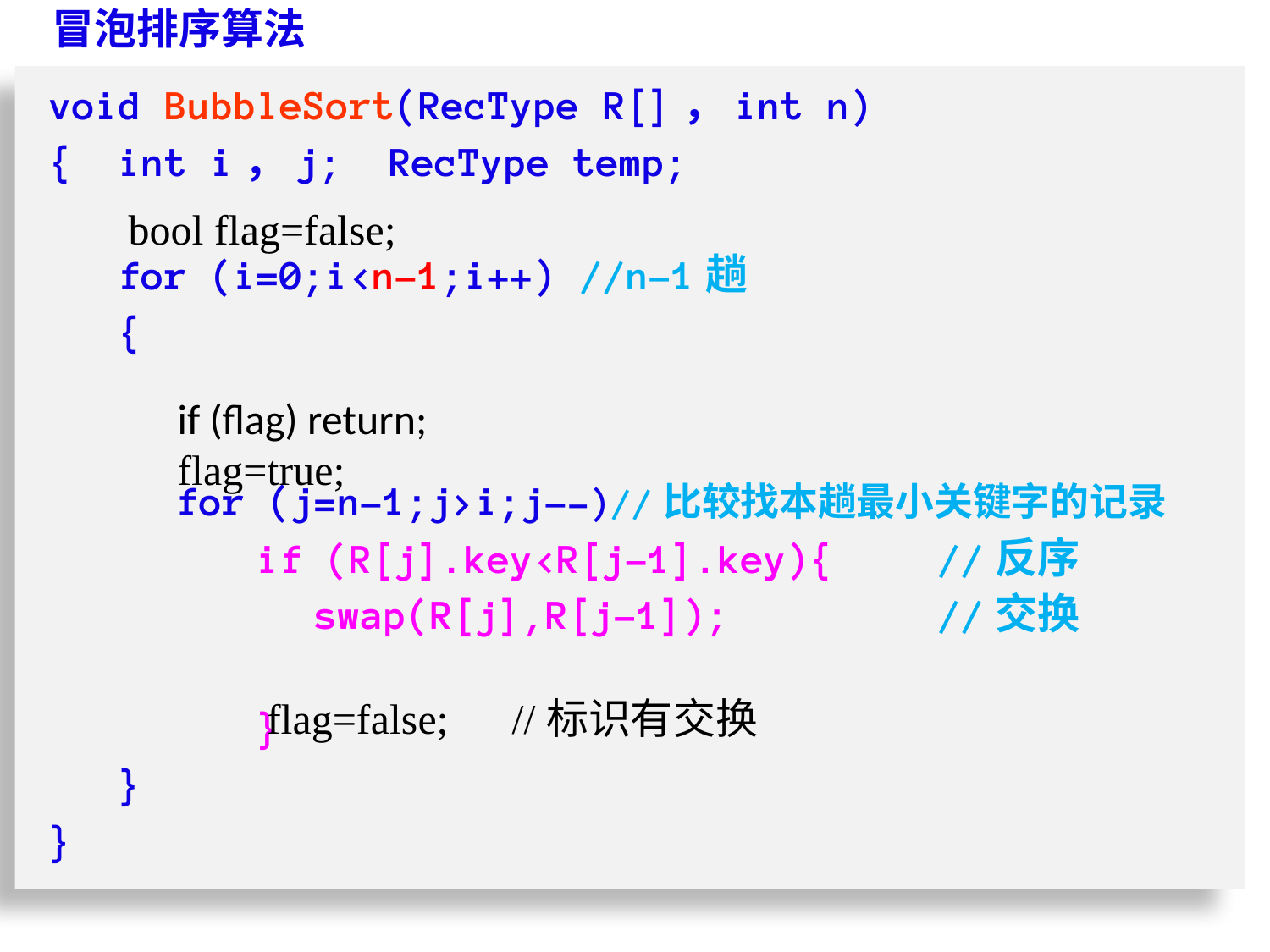

冒泡排序算法
void BubbleSort(RecType R[]，int n)
{  int i，j;  RecType temp;

   for (i=0;i<n-1;i++) //n-1趟
   {

	for (j=n-1;j>i;j--)//比较找本趟最小关键字的记录
         if (R[j].key<R[j-1].key){	//反序
	      swap(R[j],R[j-1]);    	//交换

         }
   }
}
bool flag=false;
if (flag) return;
flag=true;

flag=false;      //标识有交换